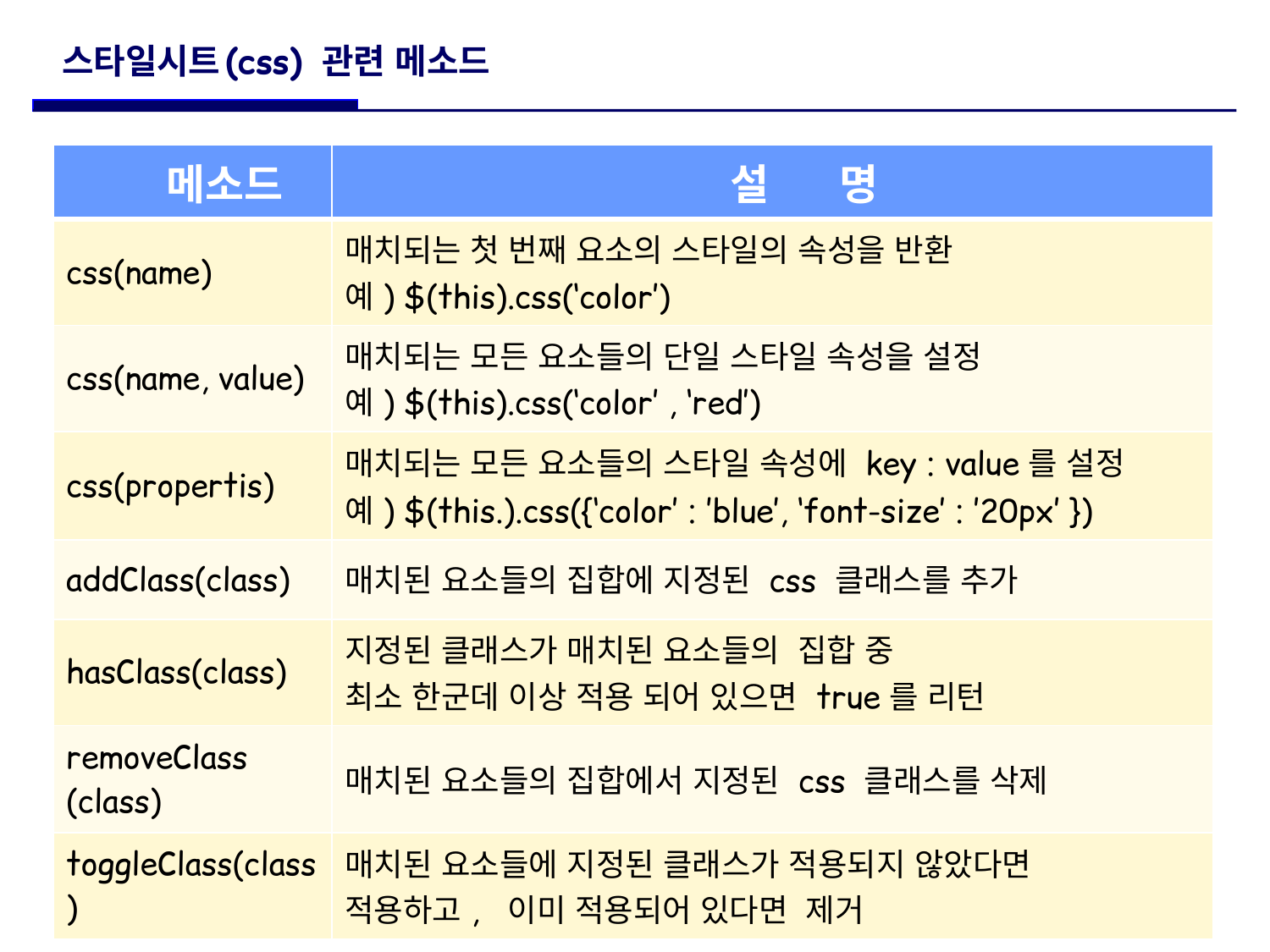

# 스타일시트(css) 관련 메소드
메소드
| 메소드 | 설 명 |
| --- | --- |
| css(name) | 매치되는 첫 번째 요소의 스타일의 속성을 반환 예) $(this).css(‘color’) |
| css(name, value) | 매치되는 모든 요소들의 단일 스타일 속성을 설정 예) $(this).css(‘color’ , ‘red’) |
| css(propertis) | 매치되는 모든 요소들의 스타일 속성에 key : value를 설정 예) $(this.).css({‘color’ : ’blue’, ‘font-size’ : ’20px’ }) |
| addClass(class) | 매치된 요소들의 집합에 지정된 css 클래스를 추가 |
| hasClass(class) | 지정된 클래스가 매치된 요소들의 집합 중 최소 한군데 이상 적용 되어 있으면 true를 리턴 |
| removeClass (class) | 매치된 요소들의 집합에서 지정된 css 클래스를 삭제 |
| toggleClass(class) | 매치된 요소들에 지정된 클래스가 적용되지 않았다면 적용하고, 이미 적용되어 있다면 제거 |